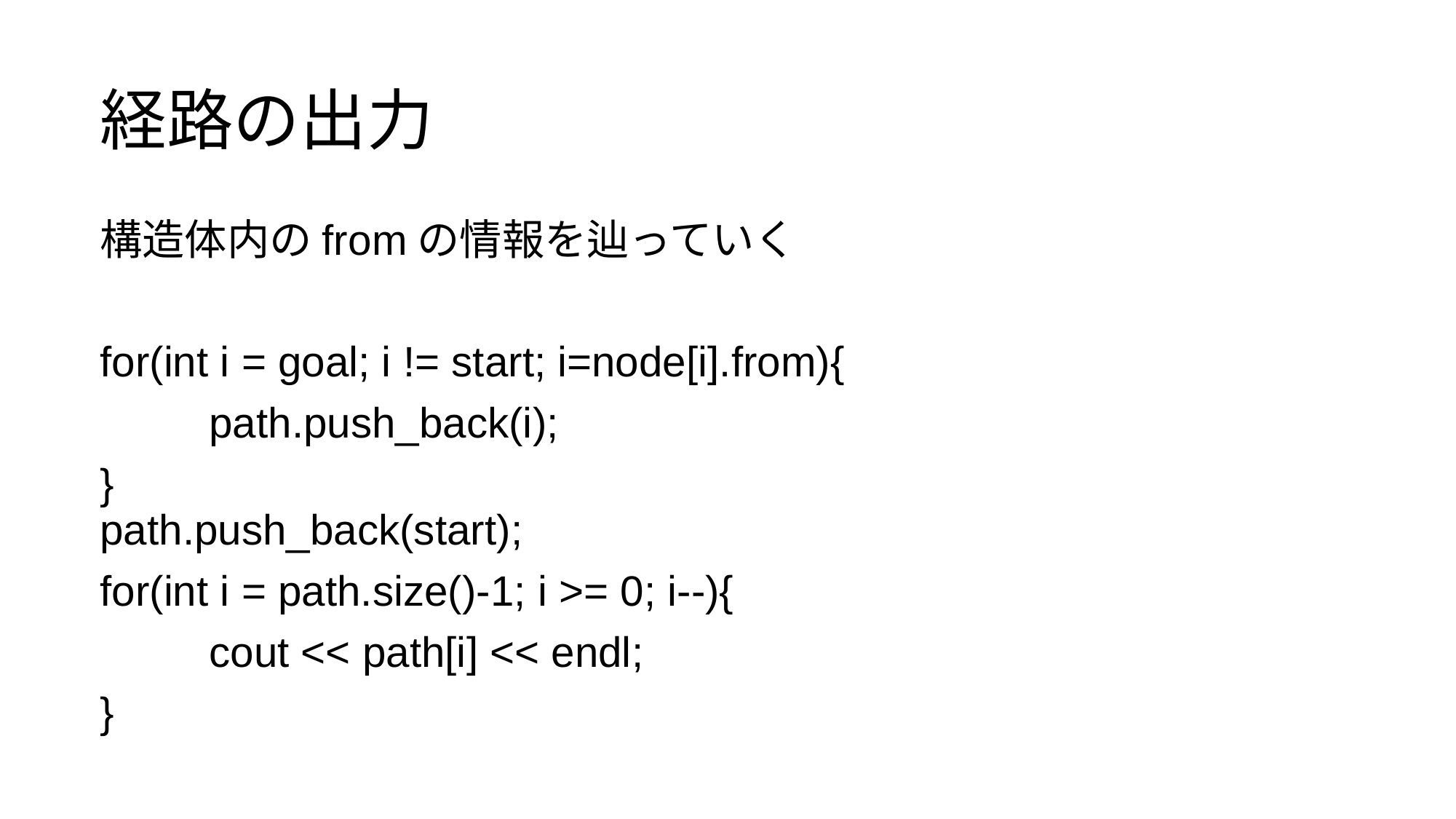

# 経路の出力
構造体内のfromの情報を辿っていく

for(int i = goal; i != start; i=node[i].from){
	path.push_back(i);
}
path.push_back(start);
for(int i = path.size()-1; i >= 0; i--){
	cout << path[i] << endl;
}